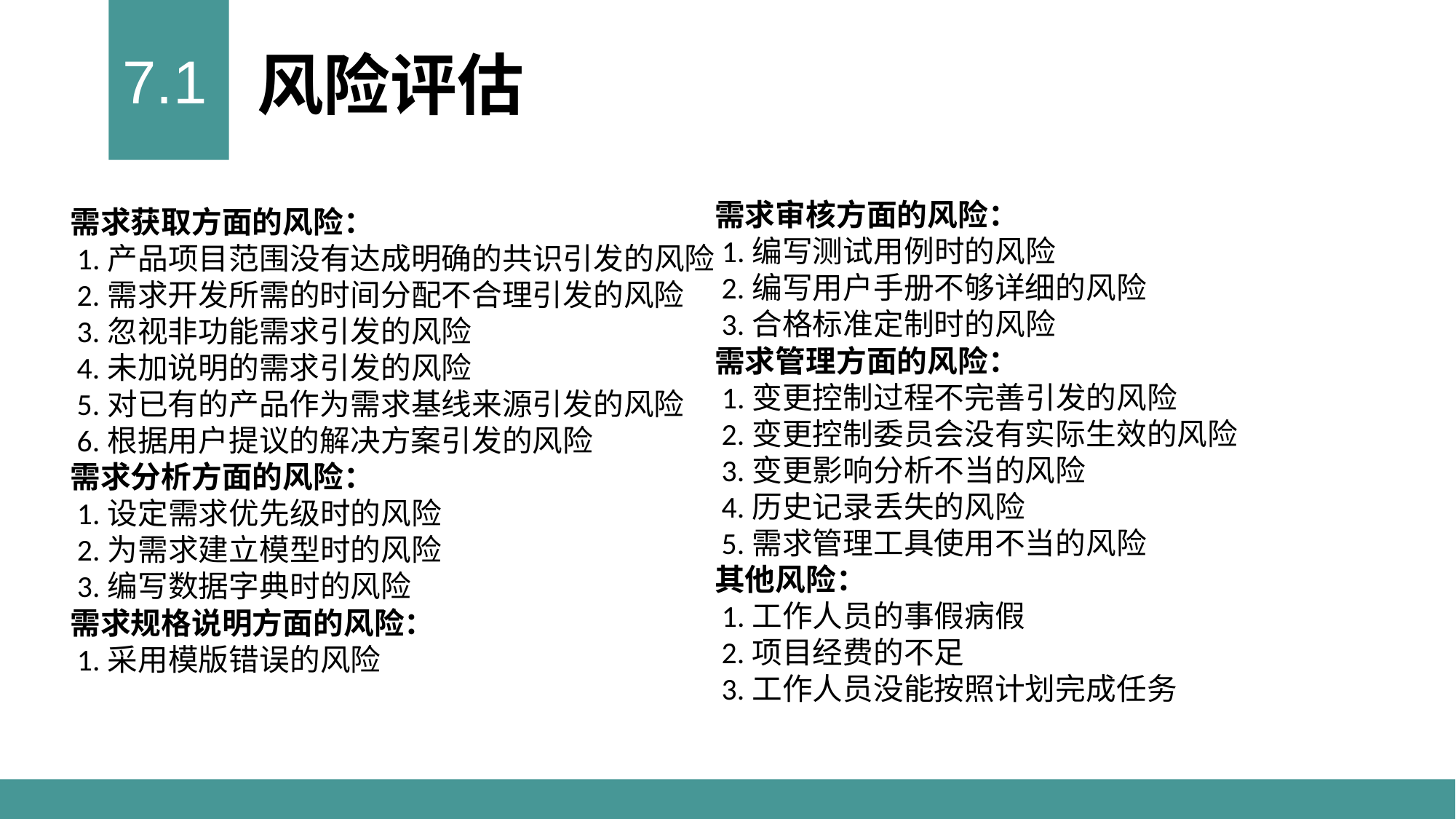

7.1
风险评估
需求审核方面的风险：
 1.编写测试用例时的风险
 2.编写用户手册不够详细的风险
 3.合格标准定制时的风险
需求管理方面的风险：
 1.变更控制过程不完善引发的风险
 2.变更控制委员会没有实际生效的风险
 3.变更影响分析不当的风险
 4.历史记录丢失的风险
 5.需求管理工具使用不当的风险
其他风险：
 1.工作人员的事假病假
 2.项目经费的不足
 3.工作人员没能按照计划完成任务
需求获取方面的风险：
 1.产品项目范围没有达成明确的共识引发的风险
 2.需求开发所需的时间分配不合理引发的风险
 3.忽视非功能需求引发的风险
 4.未加说明的需求引发的风险
 5.对已有的产品作为需求基线来源引发的风险
 6.根据用户提议的解决方案引发的风险
需求分析方面的风险：
 1.设定需求优先级时的风险
 2.为需求建立模型时的风险
 3.编写数据字典时的风险
需求规格说明方面的风险：
 1.采用模版错误的风险